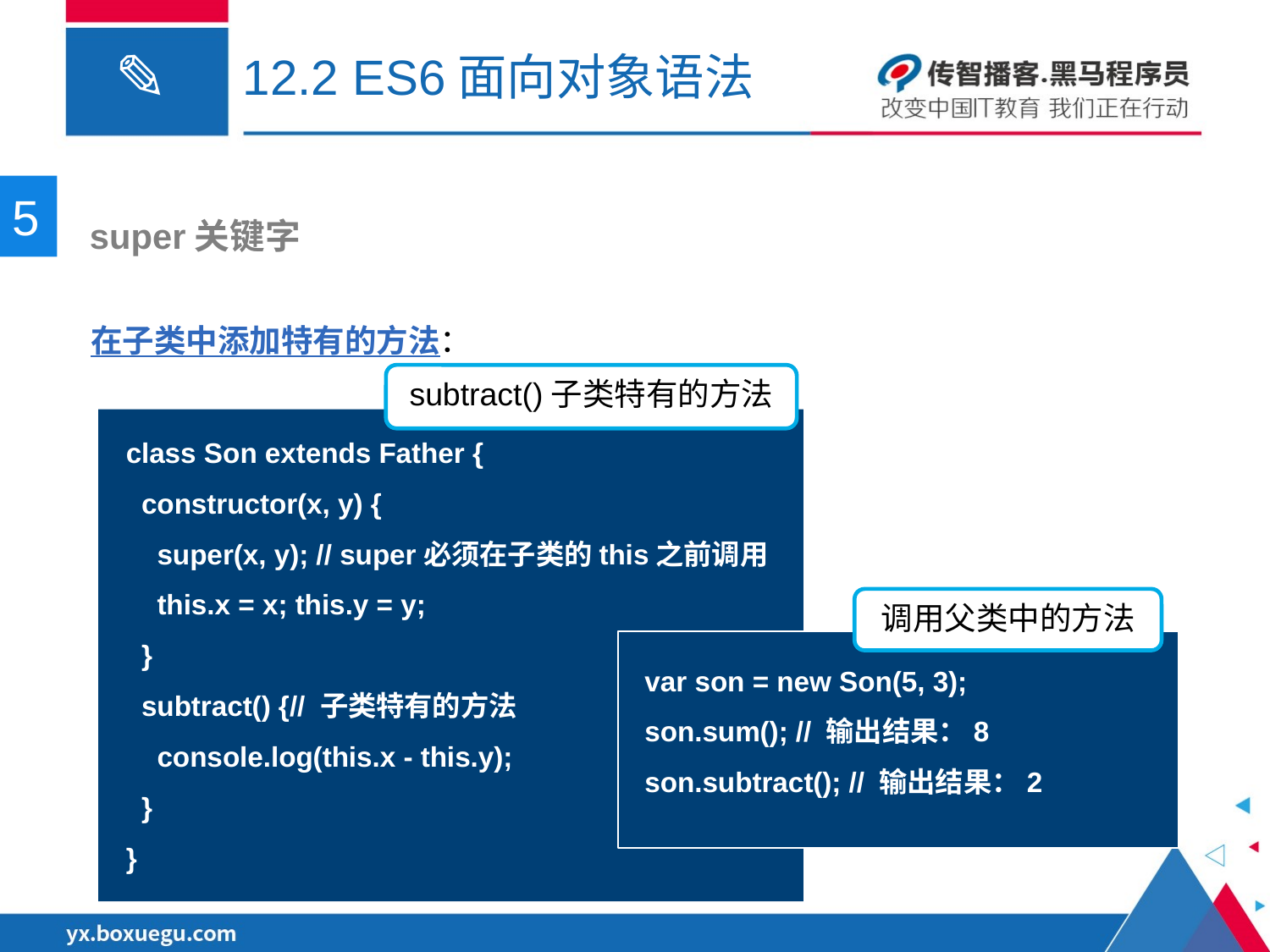

# 12.2 ES6面向对象语法

5
  super关键字
在子类中添加特有的方法：
subtract()子类特有的方法

class Son extends Father {
  constructor(x, y) {
    super(x, y); // super必须在子类的this之前调用
    this.x = x; this.y = y;
  }
  subtract() {// 子类特有的方法
    console.log(this.x - this.y);
  }
}
调用父类中的方法

var son = new Son(5, 3);
son.sum(); // 输出结果：8
son.subtract(); // 输出结果：2